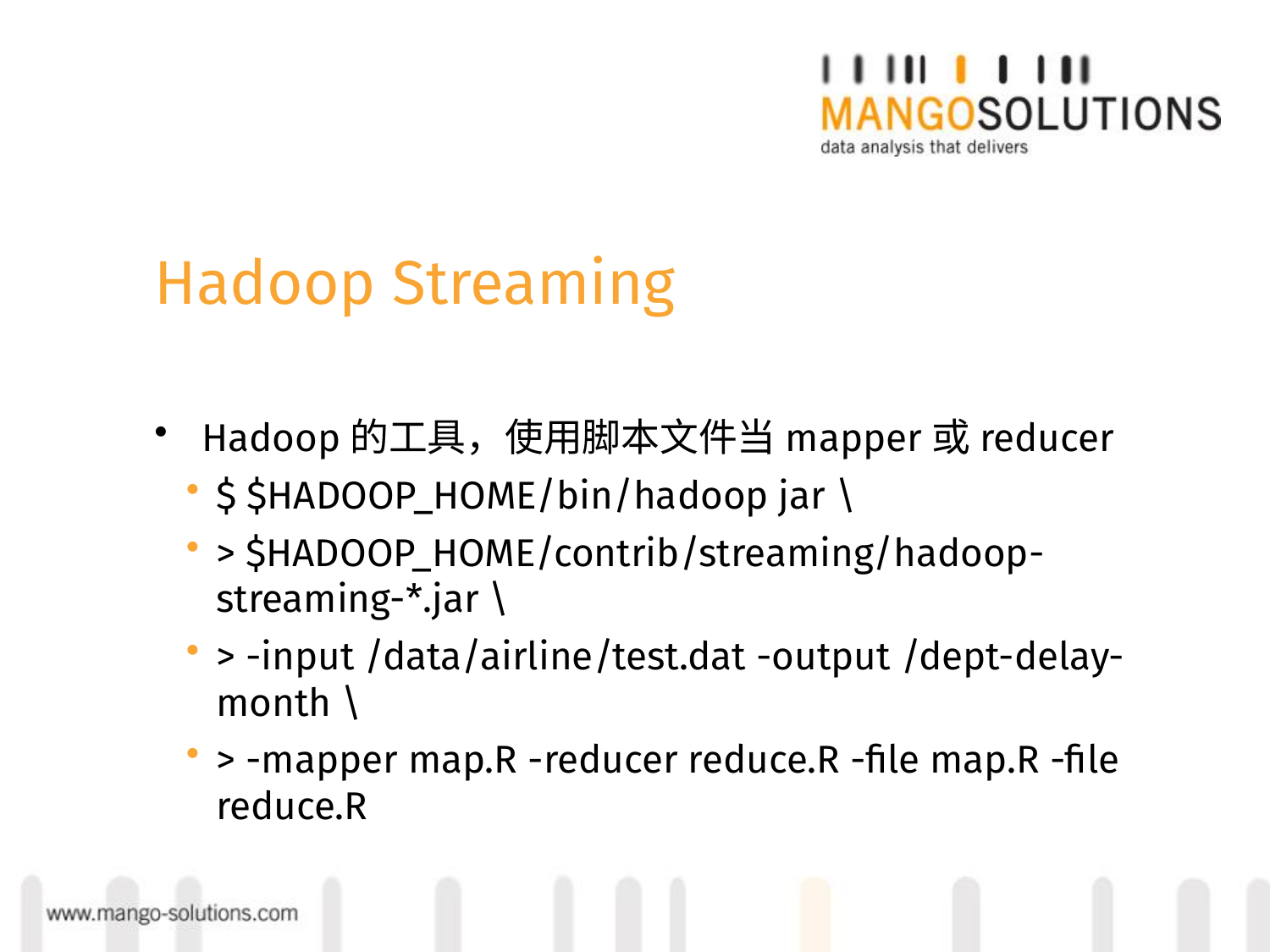

# Hadoop Streaming
Hadoop的工具，使用脚本文件当mapper或reducer
$ $HADOOP_HOME/bin/hadoop jar \
> $HADOOP_HOME/contrib/streaming/hadoop-streaming-*.jar \
> -input /data/airline/test.dat -output /dept-delay-month \
> -mapper map.R -reducer reduce.R -file map.R -file reduce.R